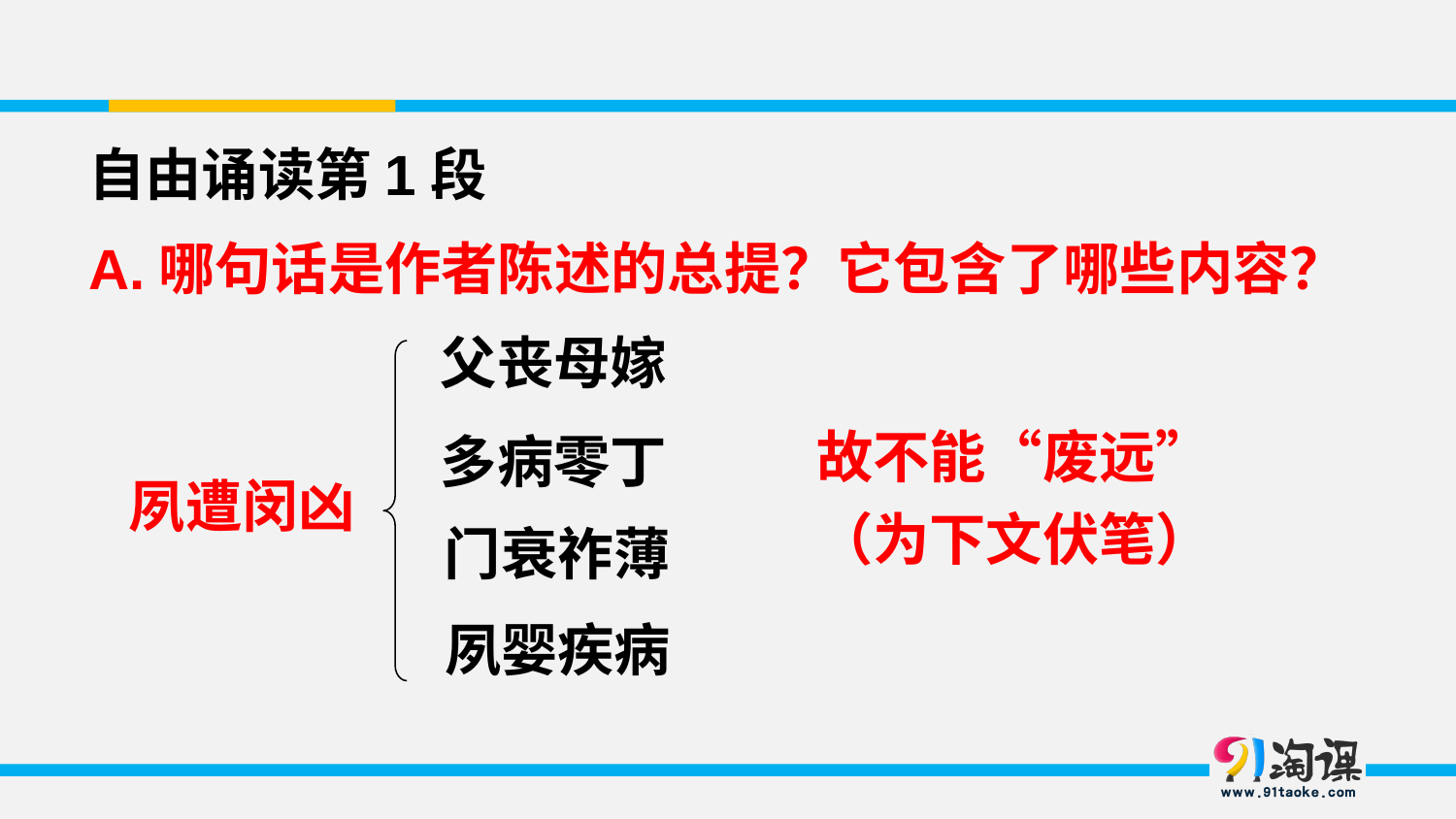

自由诵读第1段
A.哪句话是作者陈述的总提？它包含了哪些内容？
父丧母嫁

多病零丁
故不能“废远”
（为下文伏笔）
夙遭闵凶
门衰祚薄
夙婴疾病